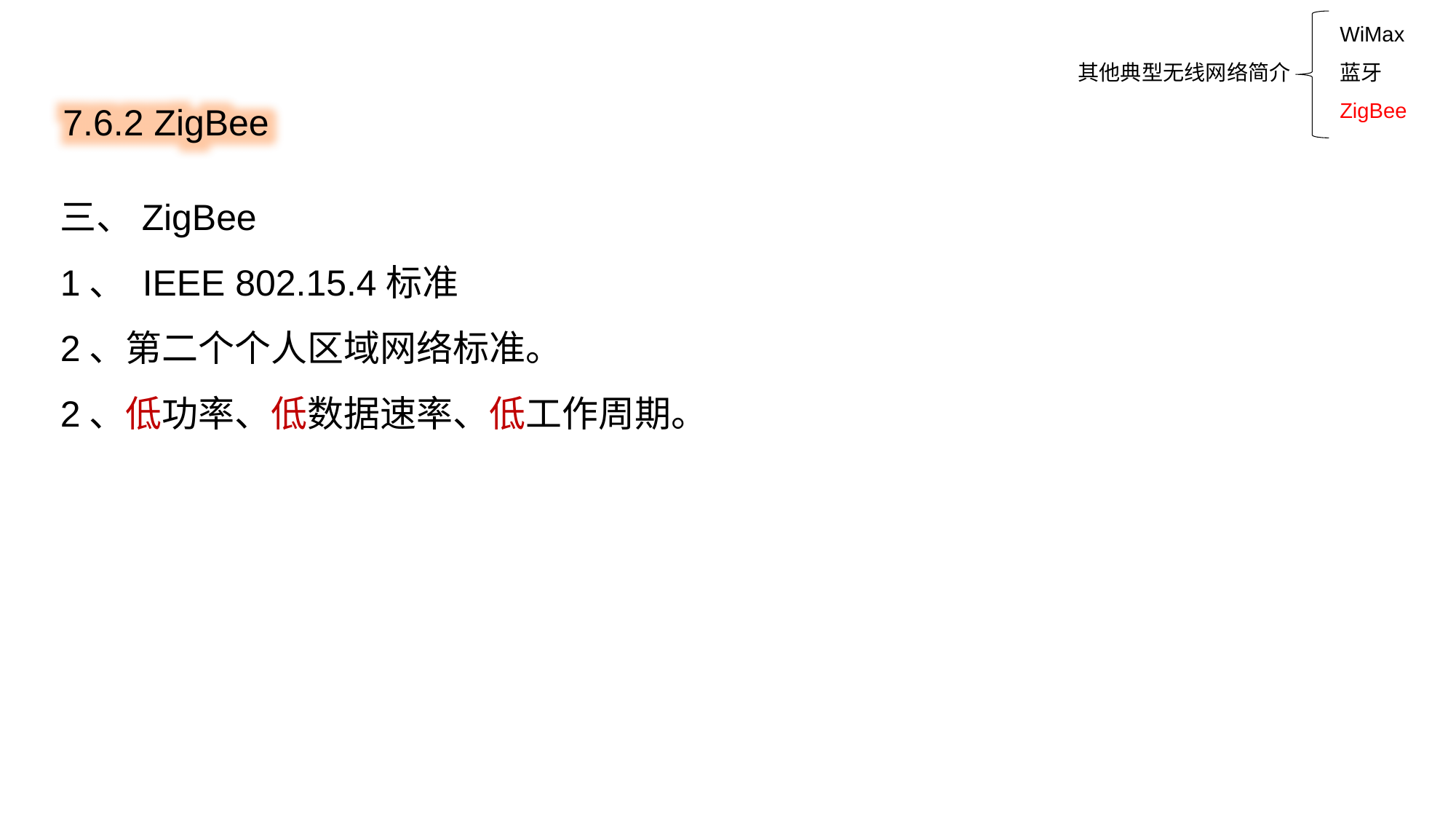

WiMax
蓝牙
ZigBee

7.6.2 ZigBee
其他典型无线网络简介
三、ZigBee
1、 IEEE 802.15.4标准
2、第二个个人区域网络标准。
2、低功率、低数据速率、低工作周期。